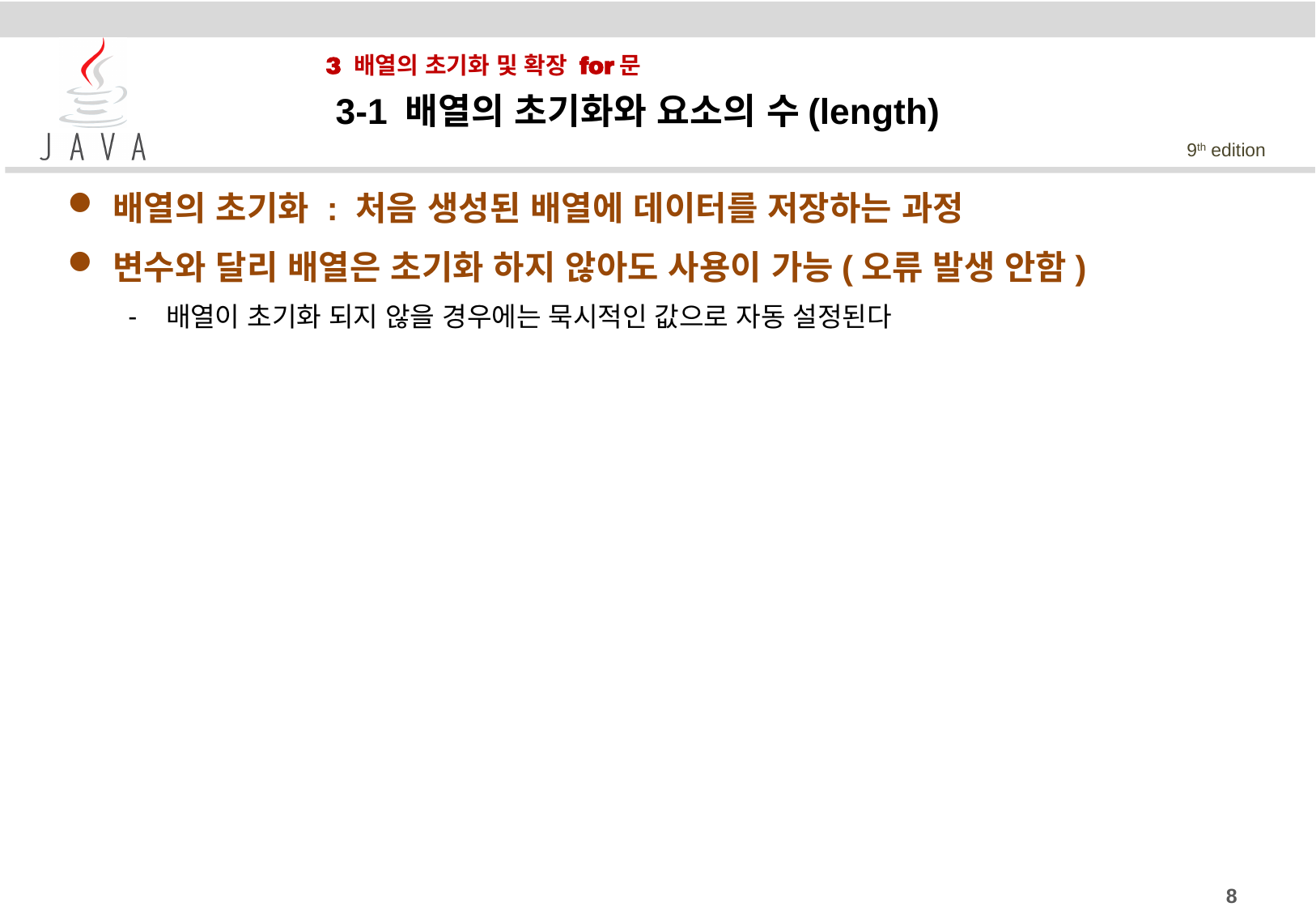

# 3 배열의 초기화 및 확장 for문
 3-1 배열의 초기화와 요소의 수(length)
배열의 초기화 : 처음 생성된 배열에 데이터를 저장하는 과정
변수와 달리 배열은 초기화 하지 않아도 사용이 가능(오류 발생 안함)
배열이 초기화 되지 않을 경우에는 묵시적인 값으로 자동 설정된다

8